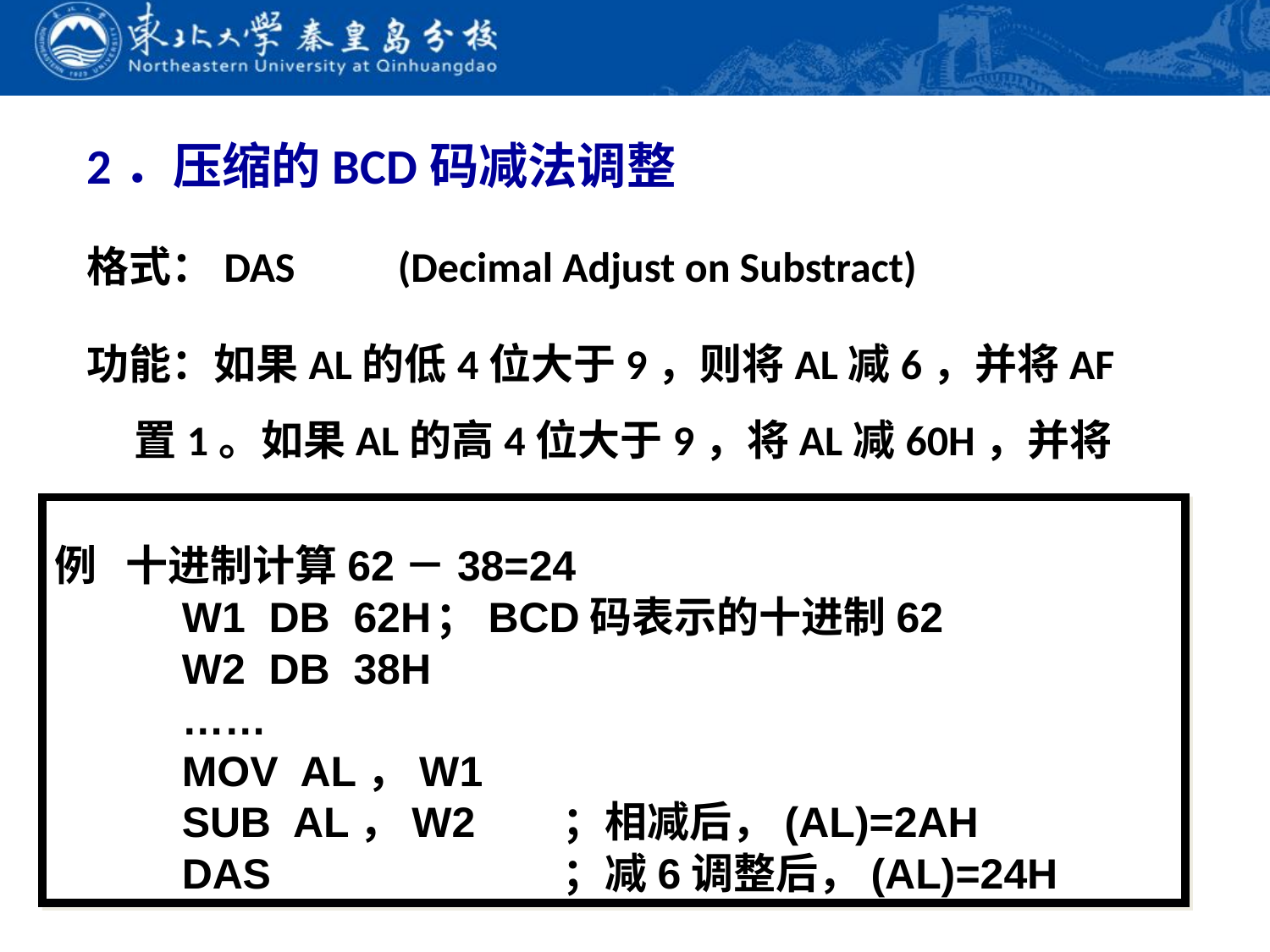

2．压缩的BCD码减法调整
格式：DAS	 (Decimal Adjust on Substract)
功能：如果AL的低4位大于9，则将AL减6，并将AF置1。如果AL的高4位大于9，将AL减60H，并将CF置1。

例   十进制计算62－38=24
	W1  DB  62H	；BCD码表示的十进制62
	W2  DB  38H
	……
	MOV  AL，W1
	SUB  AL，W2	；相减后，(AL)=2AH
	DAS			；减6调整后，(AL)=24H